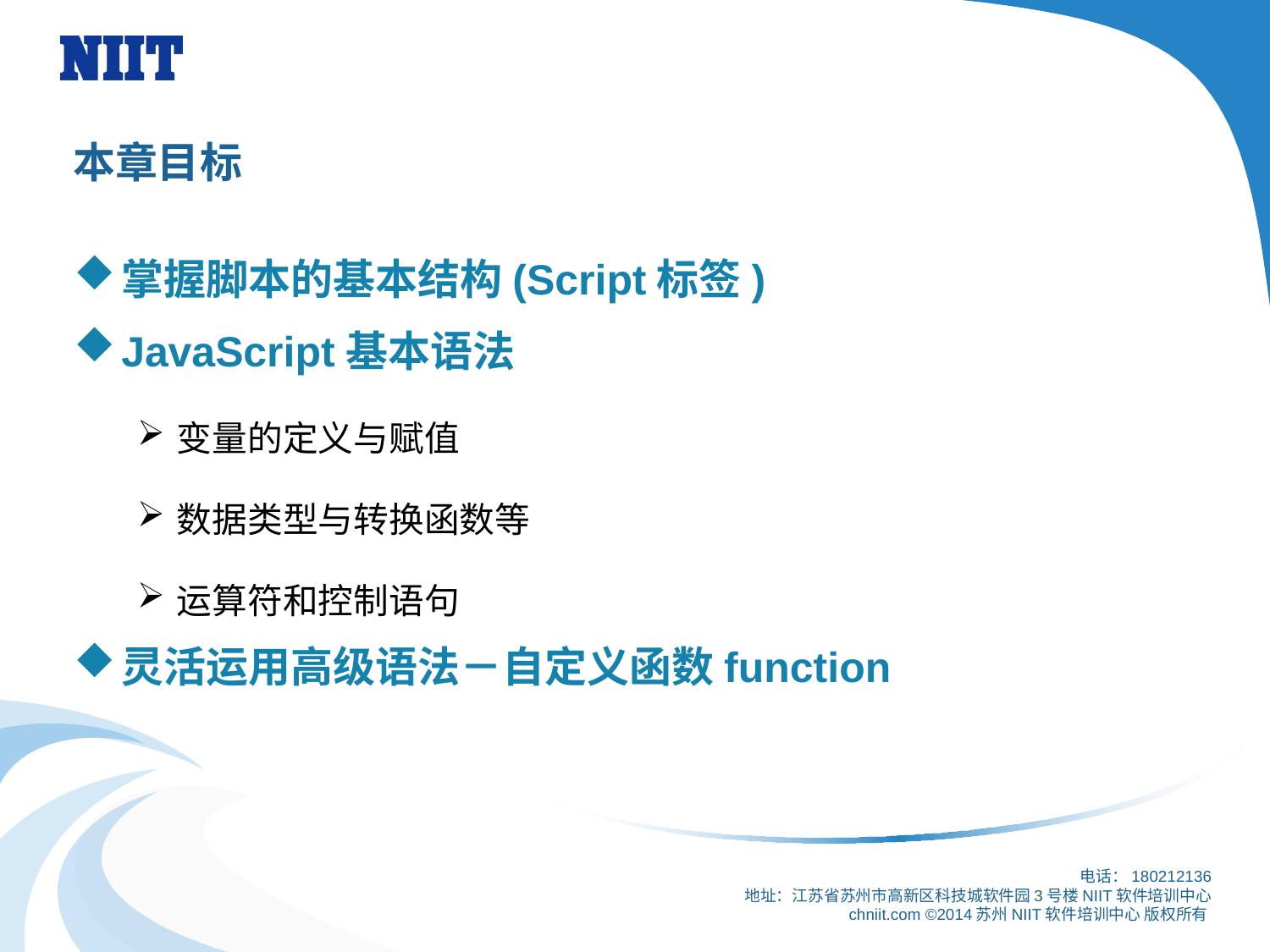

# 本章目标
掌握脚本的基本结构(Script标签)
JavaScript基本语法
变量的定义与赋值
数据类型与转换函数等
运算符和控制语句
灵活运用高级语法－自定义函数function